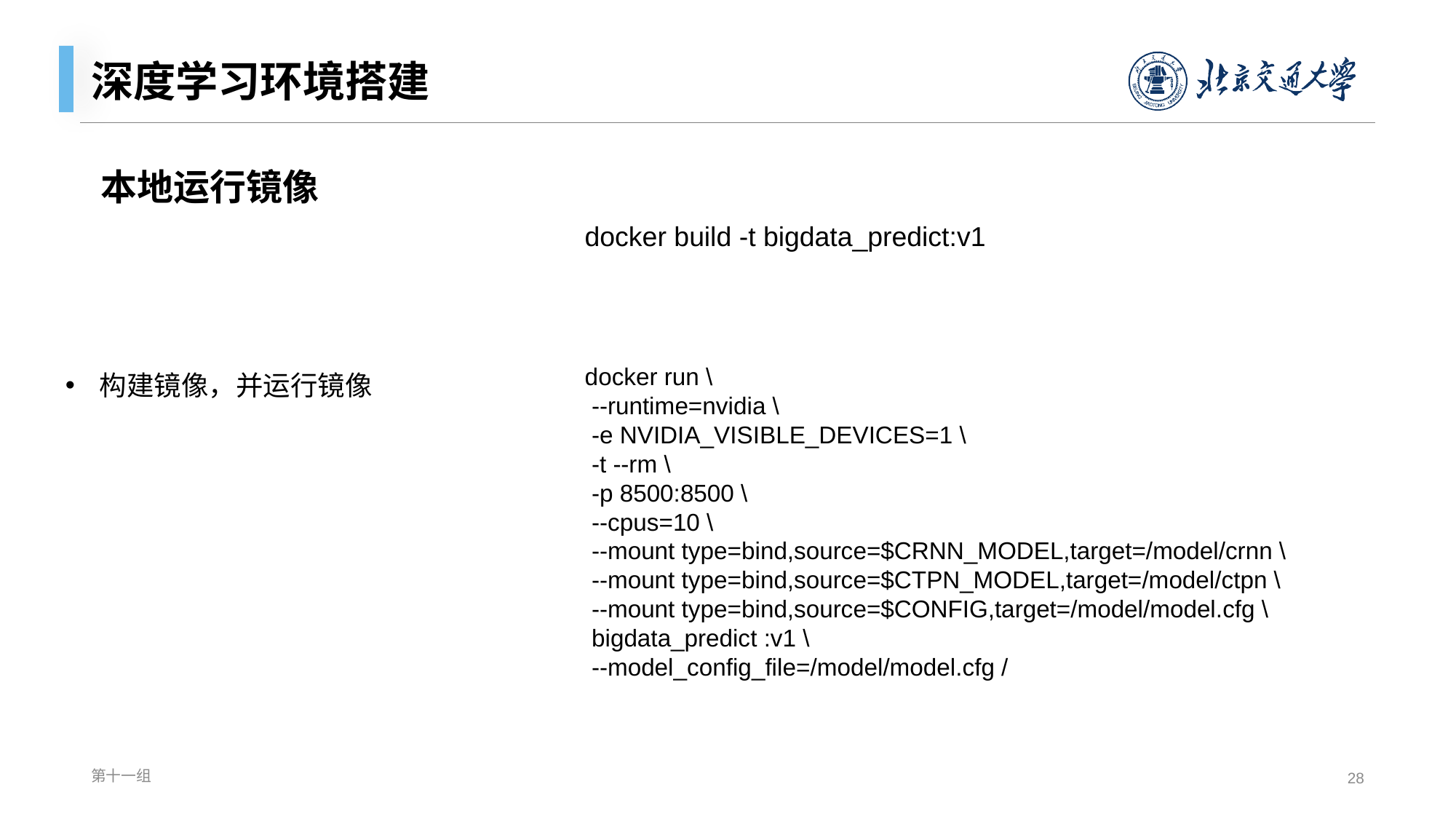

# 深度学习环境搭建
本地运行镜像
docker build -t bigdata_predict:v1
docker run \
 --runtime=nvidia \
 -e NVIDIA_VISIBLE_DEVICES=1 \
 -t --rm \
 -p 8500:8500 \
 --cpus=10 \
 --mount type=bind,source=$CRNN_MODEL,target=/model/crnn \
 --mount type=bind,source=$CTPN_MODEL,target=/model/ctpn \
 --mount type=bind,source=$CONFIG,target=/model/model.cfg \
 bigdata_predict :v1 \
 --model_config_file=/model/model.cfg /
构建镜像，并运行镜像
第十一组
28